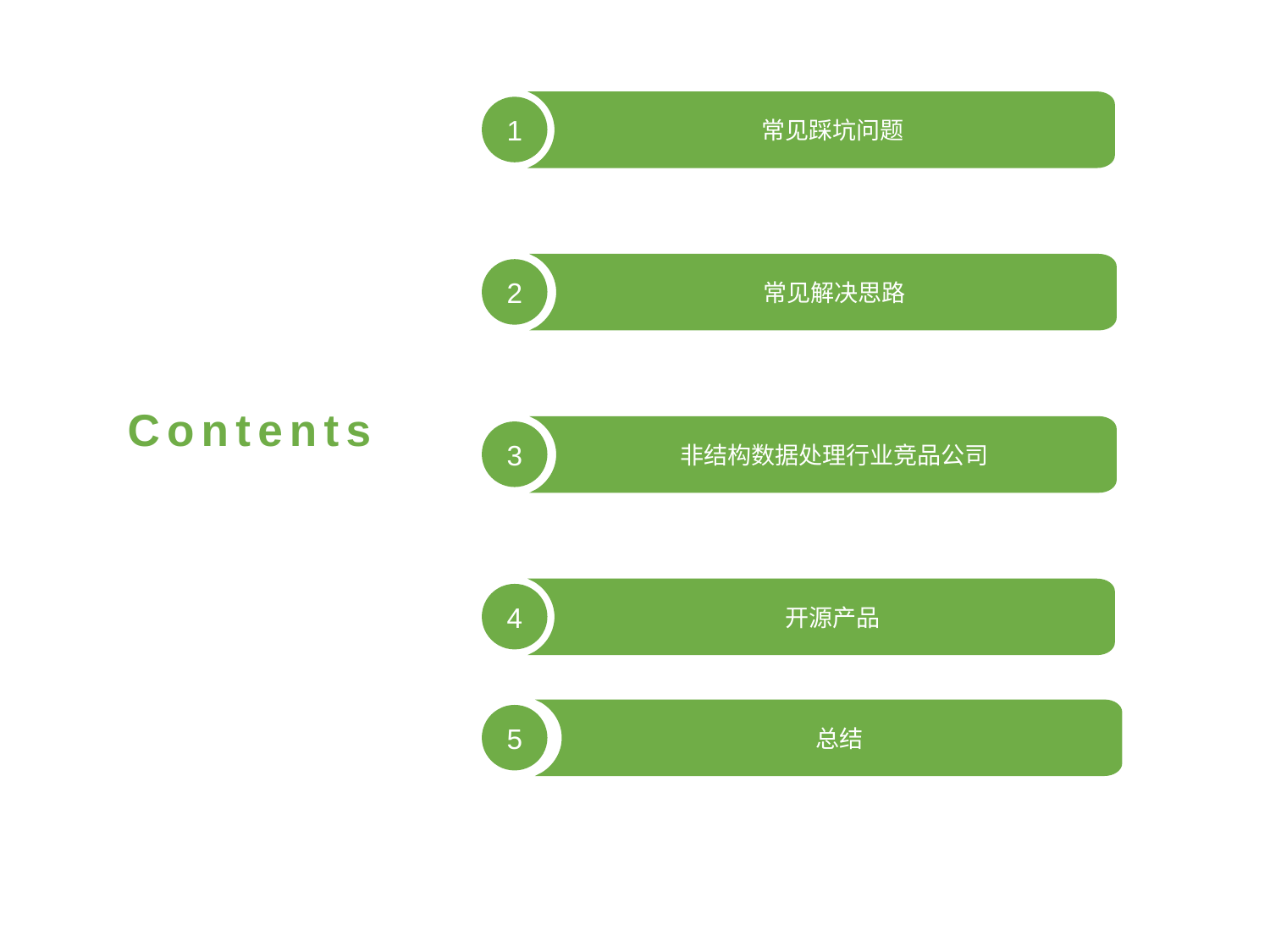

常见踩坑问题
1
常见解决思路
2
Contents
非结构数据处理行业竞品公司
3
开源产品
4
总结
5